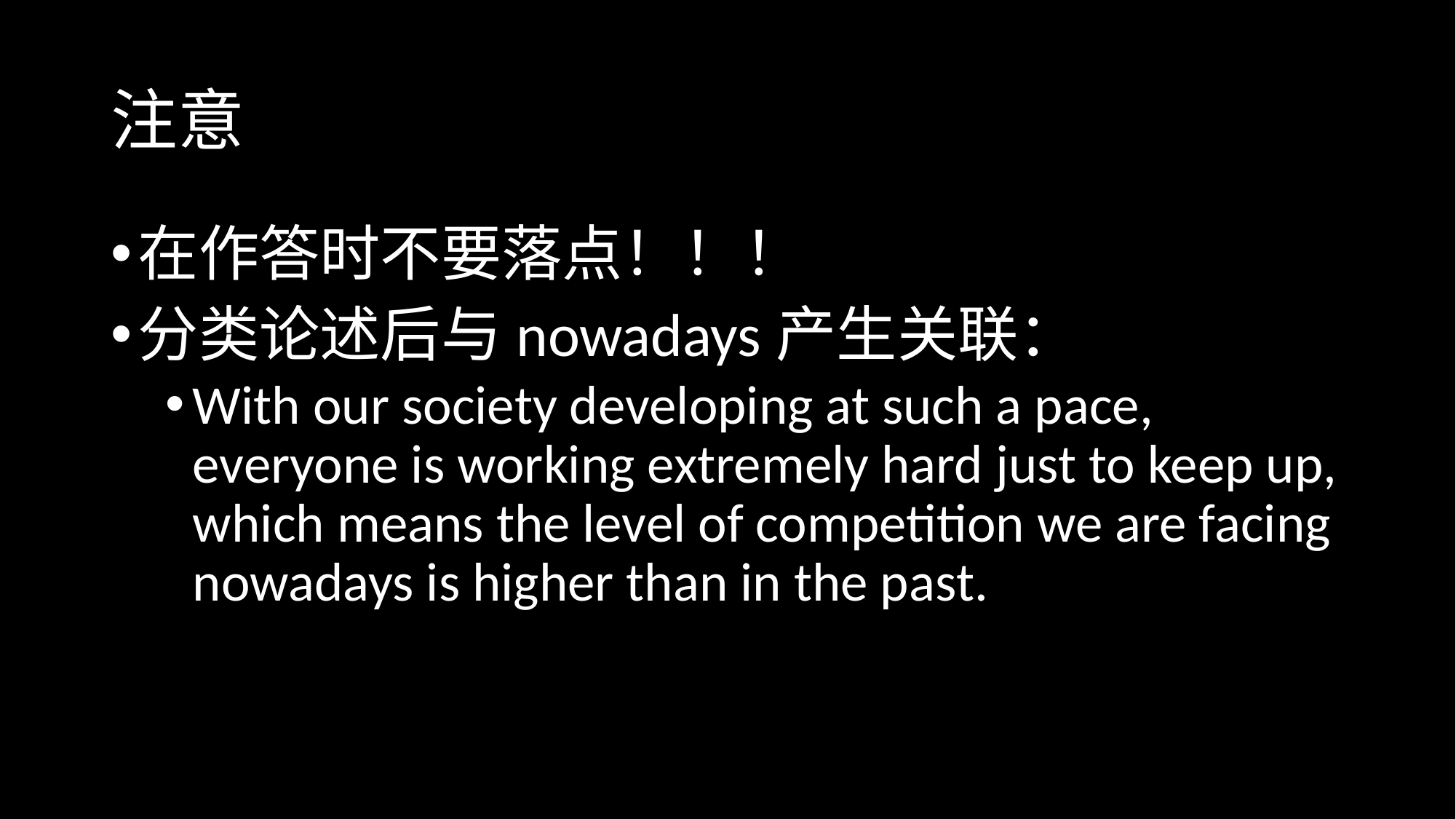

# 注意
在作答时不要落点！！！
分类论述后与nowadays产生关联：
With our society developing at such a pace, everyone is working extremely hard just to keep up, which means the level of competition we are facing nowadays is higher than in the past.